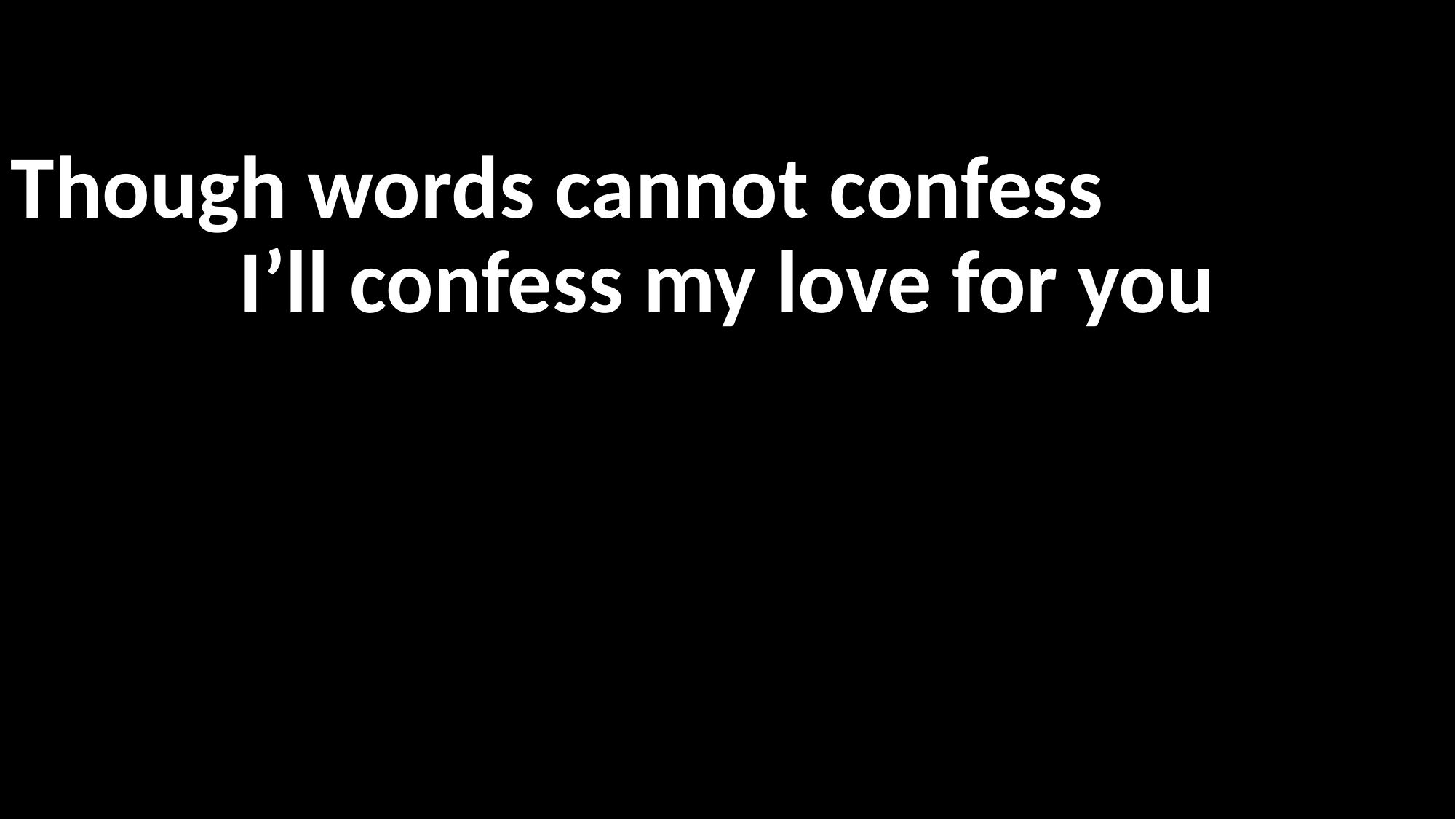

Though words cannot confess
I’ll confess my love for you
다 고백 못해도
나 고백하리라